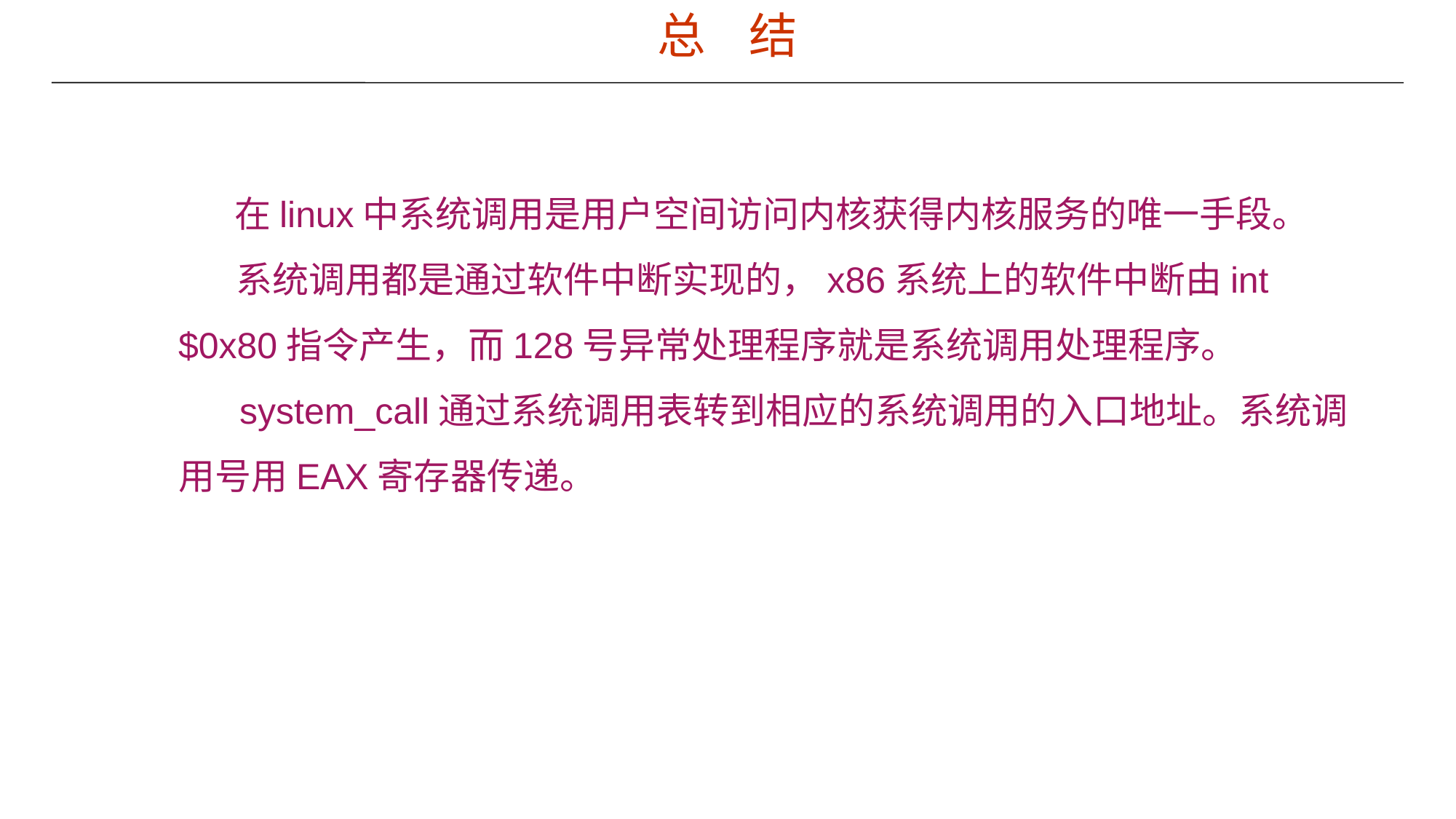

总    结

        在linux中系统调用是用户空间访问内核获得内核服务的唯一手段。
      系统调用都是通过软件中断实现的，x86系统上的软件中断由int $0x80指令产生，而128号异常处理程序就是系统调用处理程序。
      system_call通过系统调用表转到相应的系统调用的入口地址。系统调用号用EAX寄存器传递。